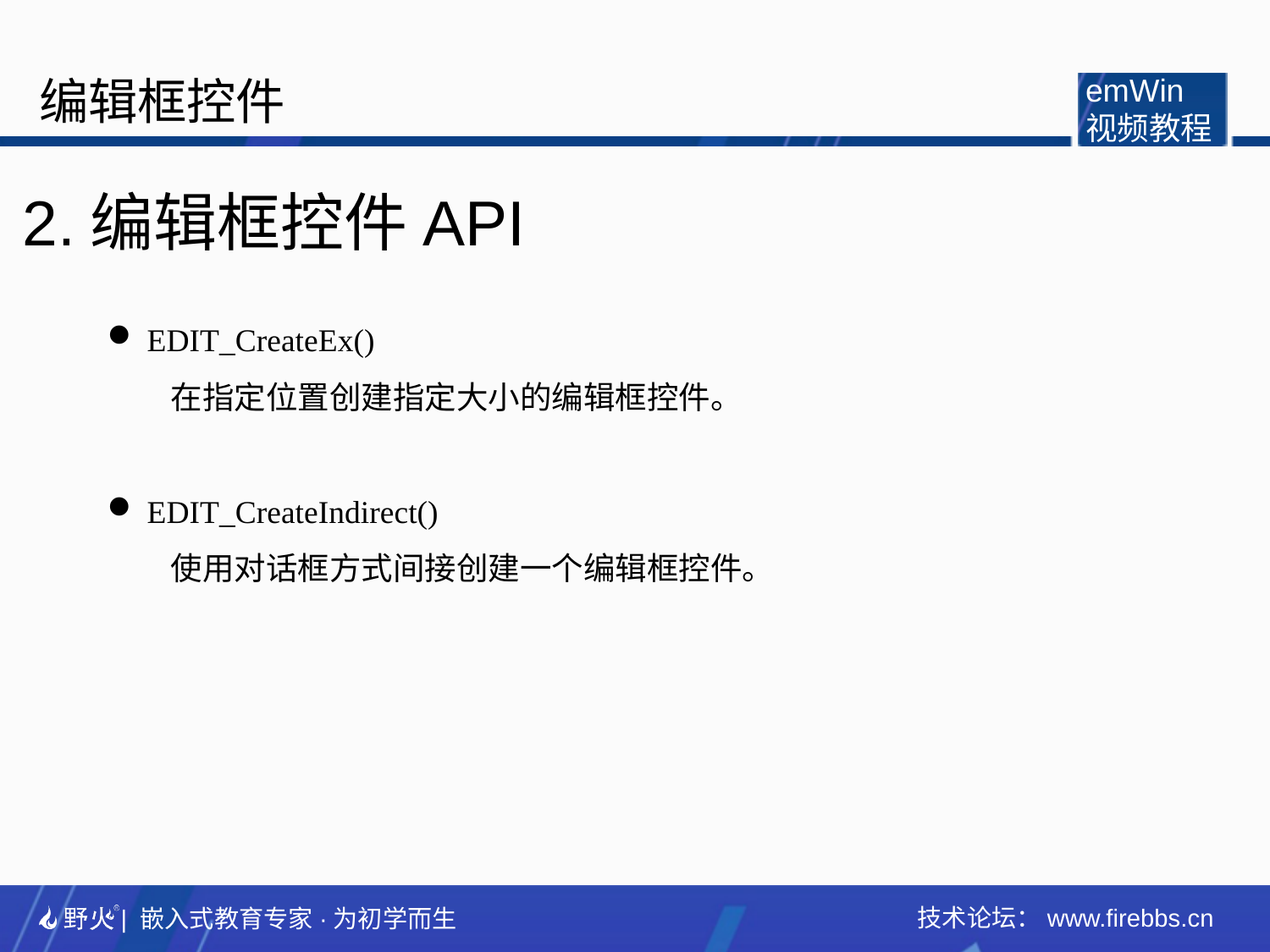

编辑框控件
emWin
视频教程
2.编辑框控件API
EDIT_CreateEx()
在指定位置创建指定大小的编辑框控件。

EDIT_CreateIndirect()
使用对话框方式间接创建一个编辑框控件。